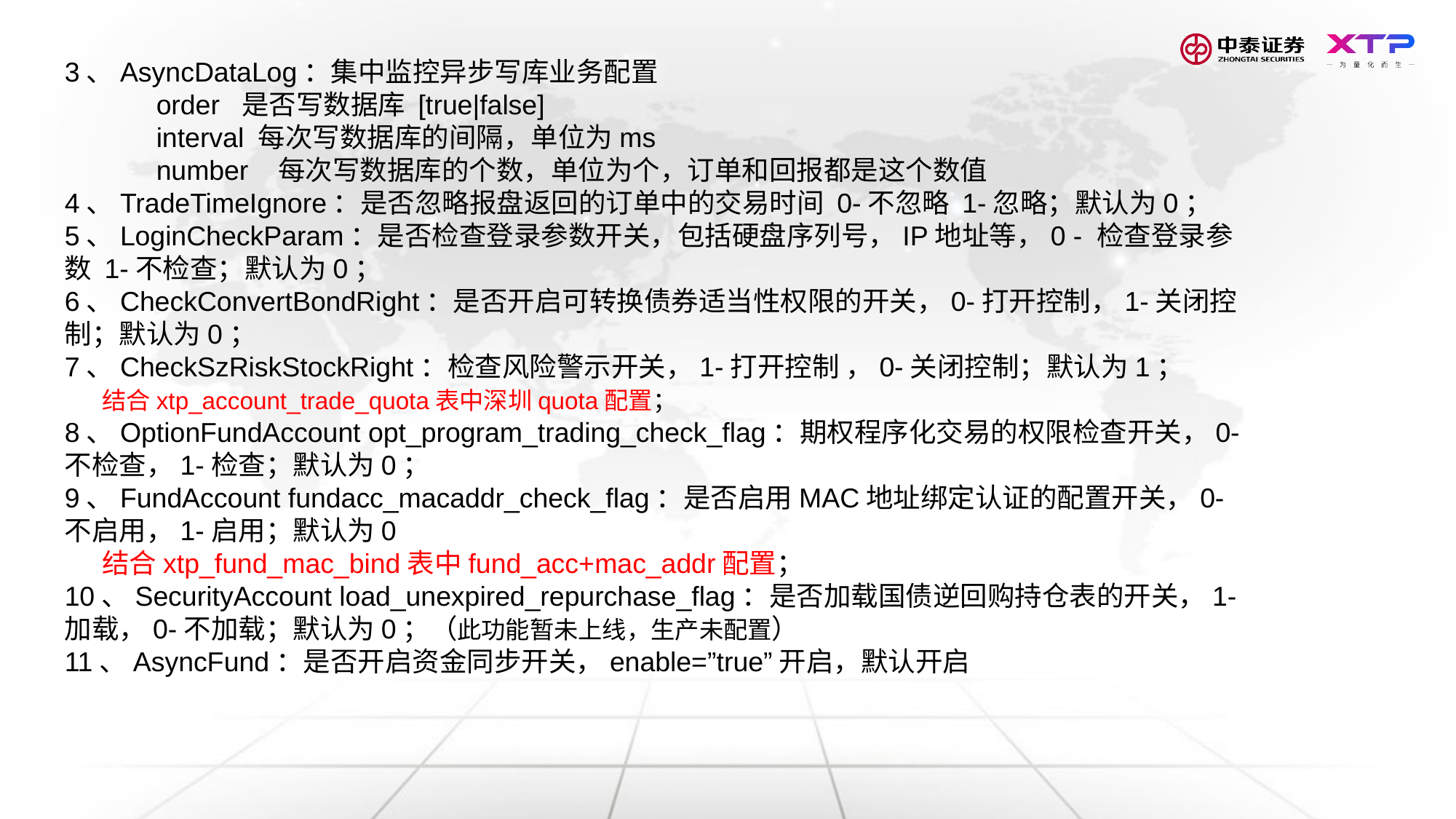

3、AsyncDataLog：集中监控异步写库业务配置
            order  是否写数据库 [true|false]
            interval 每次写数据库的间隔，单位为ms
            number   每次写数据库的个数，单位为个，订单和回报都是这个数值
4、TradeTimeIgnore：是否忽略报盘返回的订单中的交易时间 0-不忽略 1-忽略；默认为0；
5、LoginCheckParam：是否检查登录参数开关，包括硬盘序列号，IP地址等，0 - 检查登录参数 1-不检查；默认为0；
6、CheckConvertBondRight：是否开启可转换债券适当性权限的开关，0-打开控制，1-关闭控制；默认为0；
7、CheckSzRiskStockRight：检查风险警示开关，1-打开控制 ，0-关闭控制；默认为1；
     结合xtp_account_trade_quota表中深圳quota配置；
8、OptionFundAccount opt_program_trading_check_flag：期权程序化交易的权限检查开关，0-不检查，1-检查；默认为0；
9、FundAccount fundacc_macaddr_check_flag：是否启用MAC地址绑定认证的配置开关，0-不启用，1-启用；默认为0
     结合xtp_fund_mac_bind表中fund_acc+mac_addr配置；
10、SecurityAccount load_unexpired_repurchase_flag：是否加载国债逆回购持仓表的开关，1-加载，0-不加载；默认为0；（此功能暂未上线，生产未配置）
11、AsyncFund：是否开启资金同步开关，enable=”true”开启，默认开启